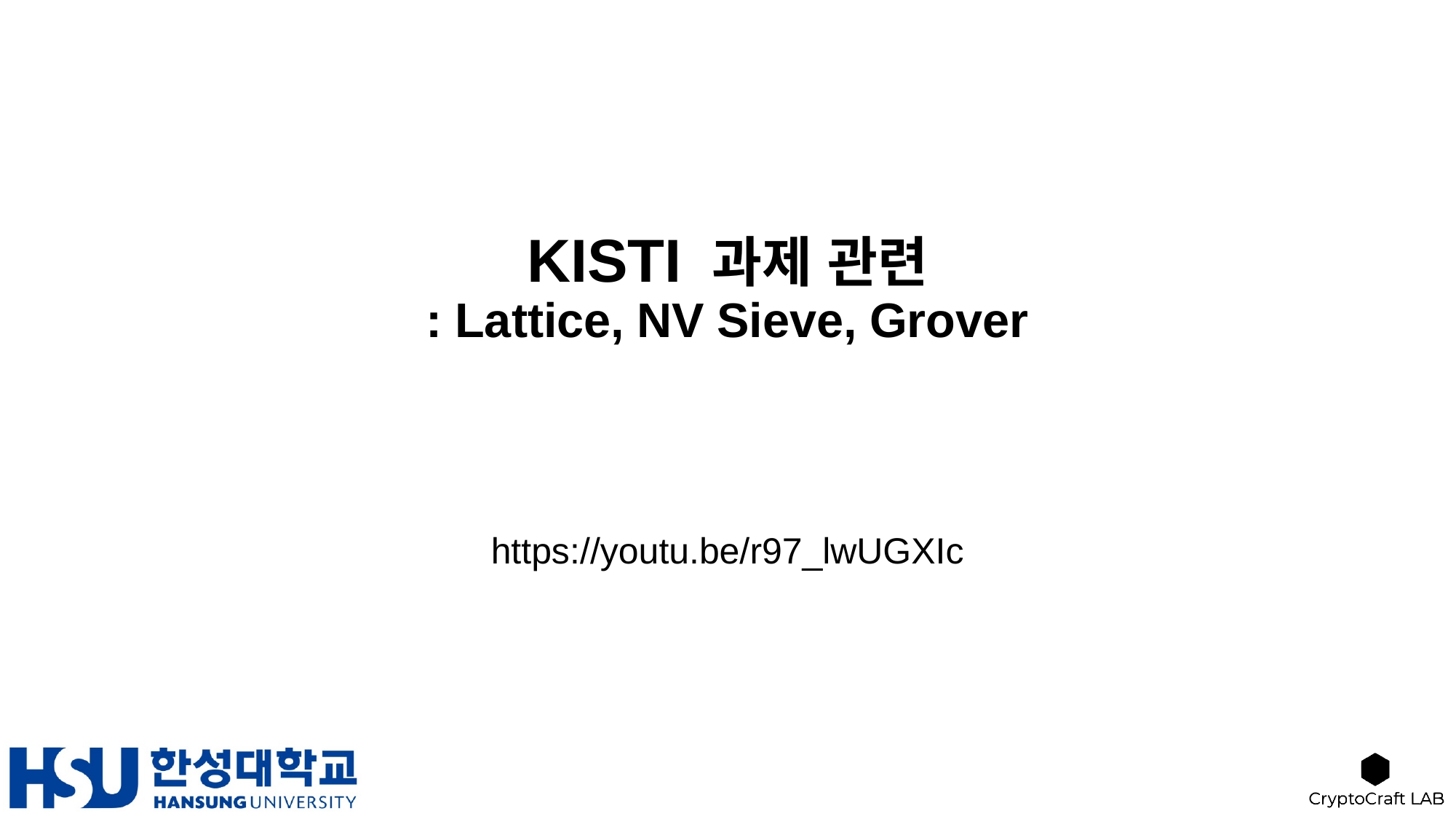

# KISTI 과제 관련 : Lattice, NV Sieve, Grover
https://youtu.be/r97_lwUGXIc